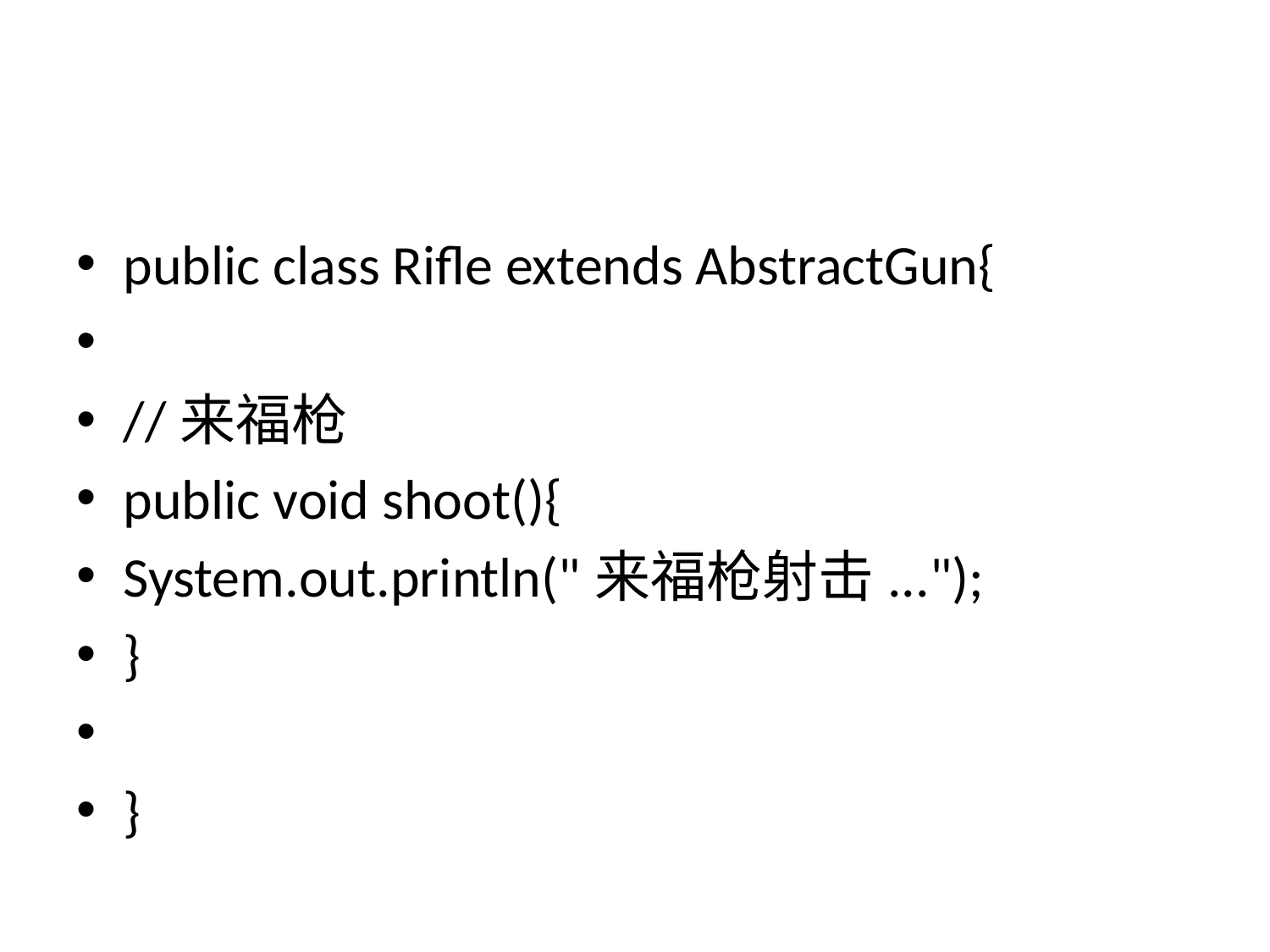

#
public class Rifle extends AbstractGun{

//来福枪
public void shoot(){
System.out.println("来福枪射击...");
}

}